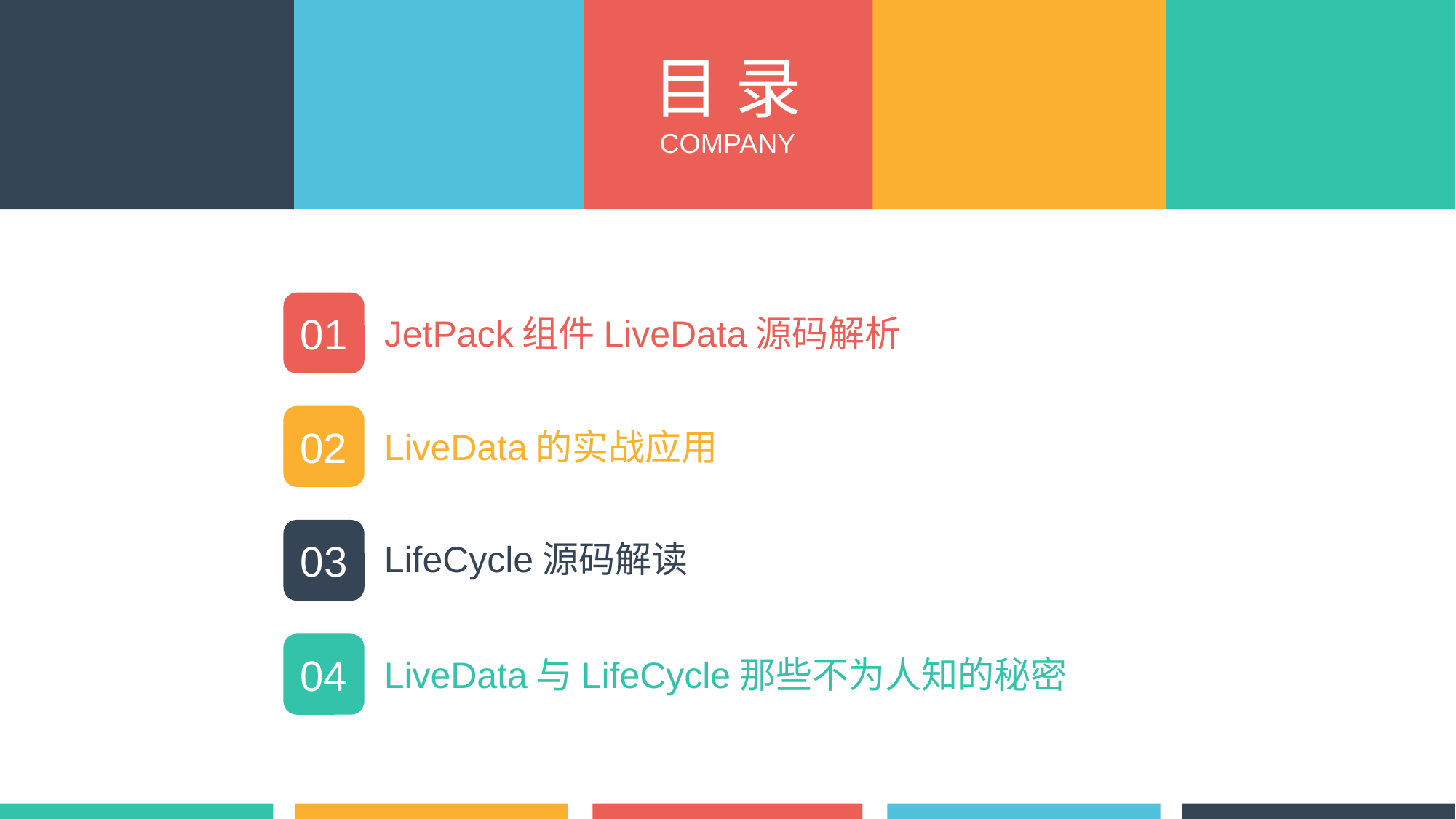

目 录
COMPANY
01
JetPack组件LiveData源码解析
02
LiveData的实战应用
03
LifeCycle源码解读
04
LiveData与LifeCycle那些不为人知的秘密